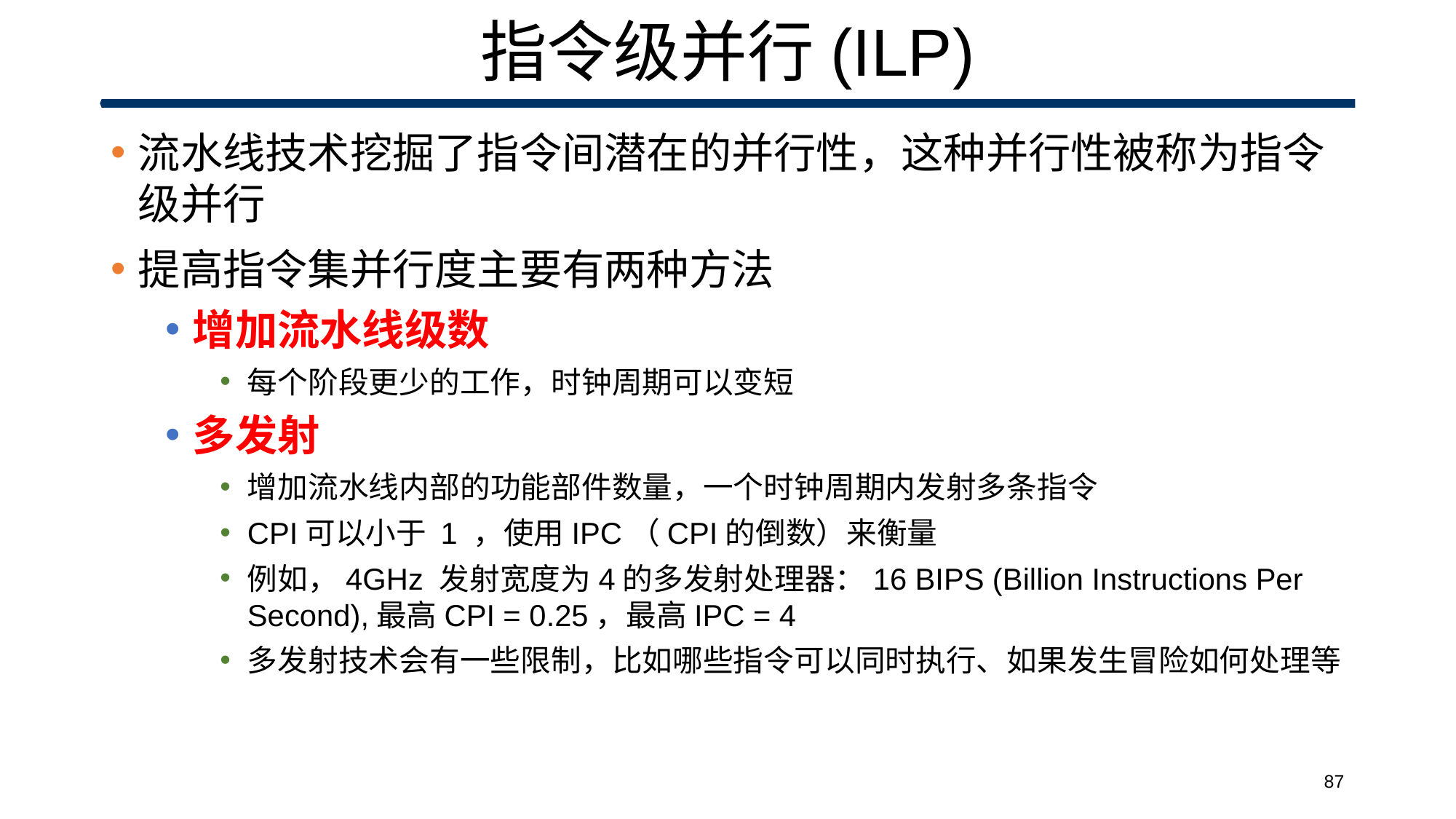

# 指令级并行(ILP)
流水线技术挖掘了指令间潜在的并行性，这种并行性被称为指令级并行
提高指令集并行度主要有两种方法
增加流水线级数
每个阶段更少的工作，时钟周期可以变短
多发射
增加流水线内部的功能部件数量，一个时钟周期内发射多条指令
CPI可以小于 1 ，使用IPC（CPI的倒数）来衡量
例如，4GHz 发射宽度为4的多发射处理器：16 BIPS (Billion Instructions Per Second),最高CPI = 0.25，最高IPC = 4
多发射技术会有一些限制，比如哪些指令可以同时执行、如果发生冒险如何处理等
87